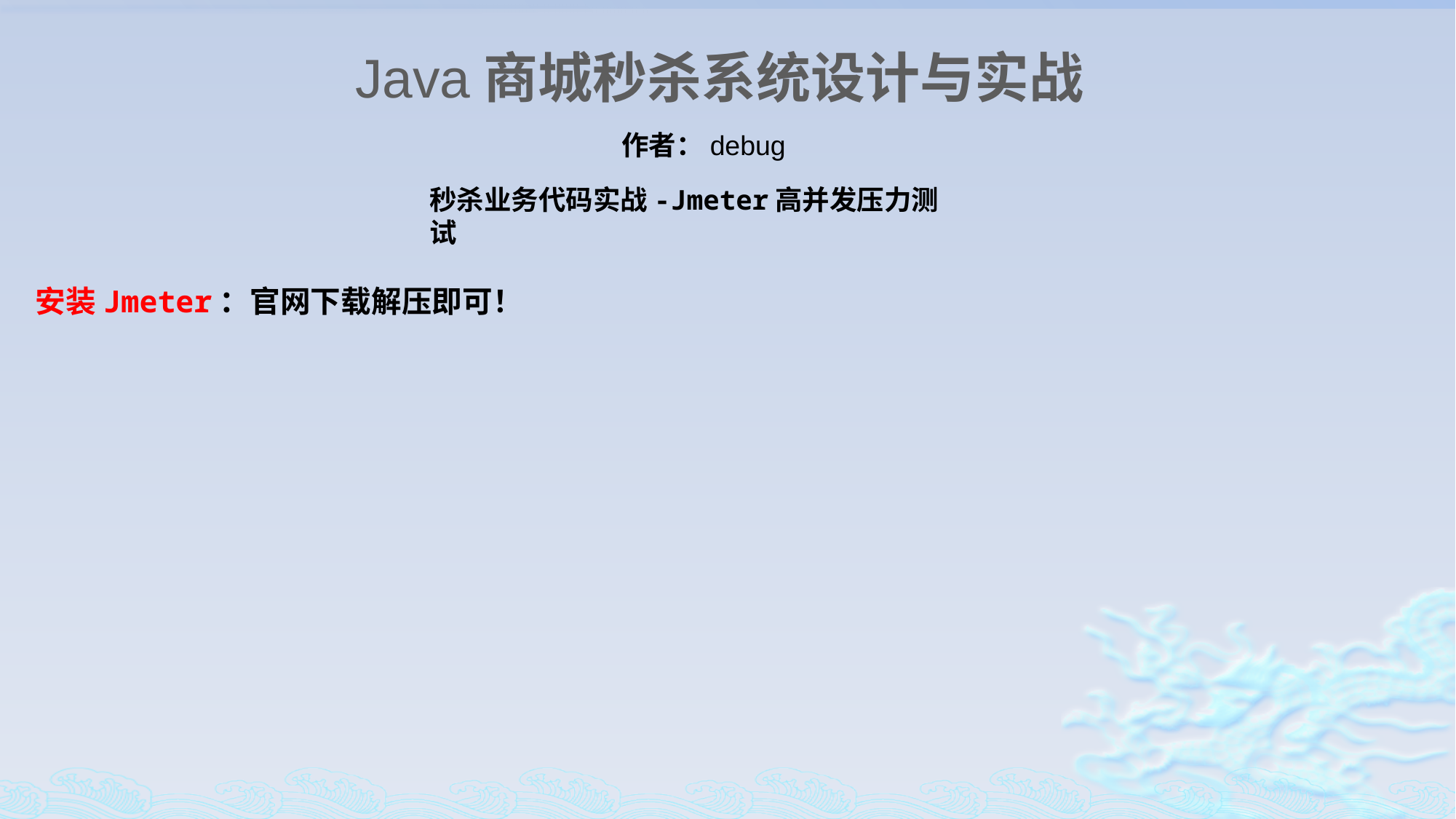

Java商城秒杀系统设计与实战
作者：debug
秒杀业务代码实战-Jmeter高并发压力测试
安装Jmeter：官网下载解压即可！